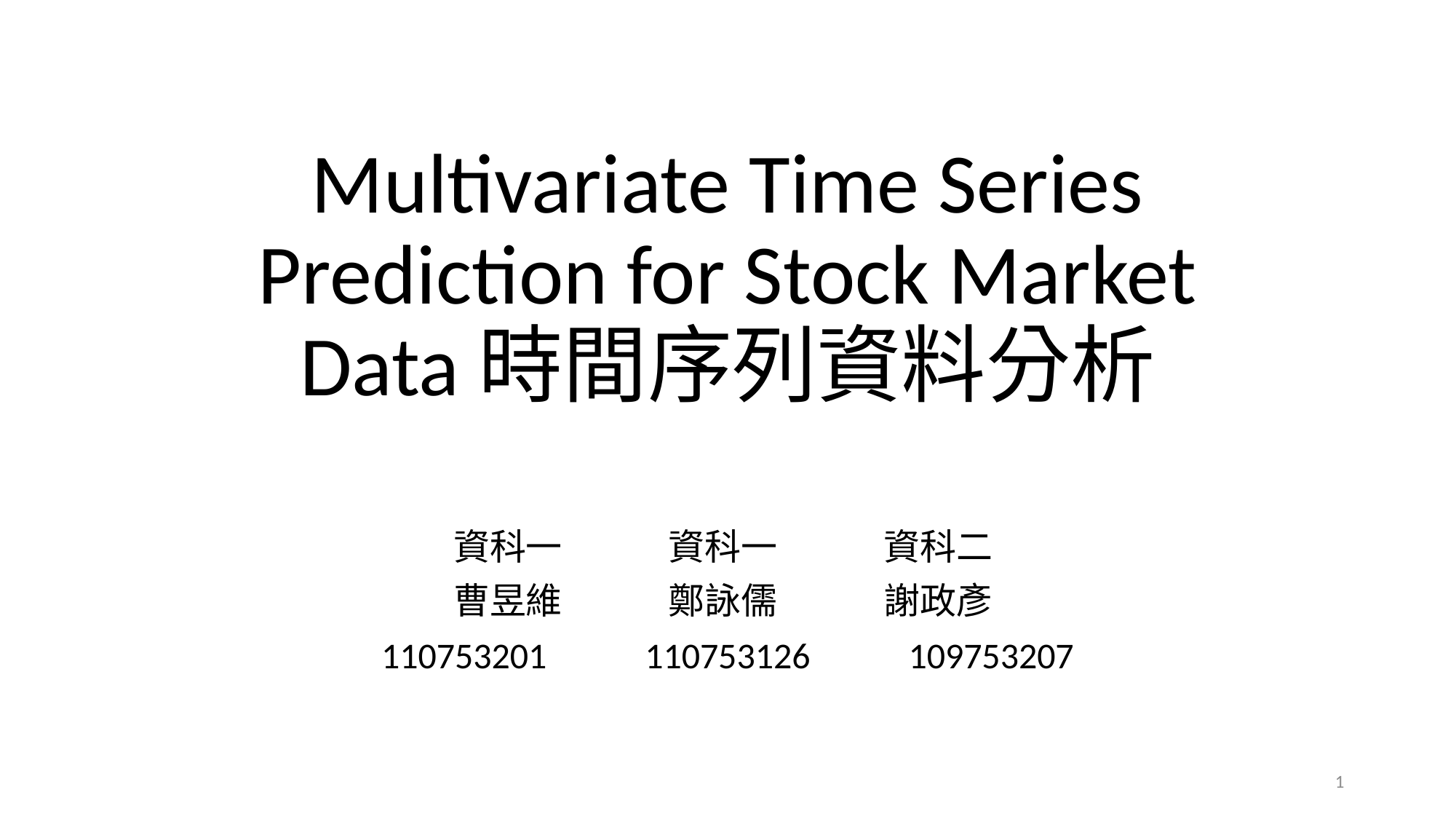

# Multivariate Time Series Prediction for Stock Market Data時間序列資料分析
資科一             資科一             資科二
曹昱維             鄭詠儒             謝政彥
110753201            110753126            109753207

1